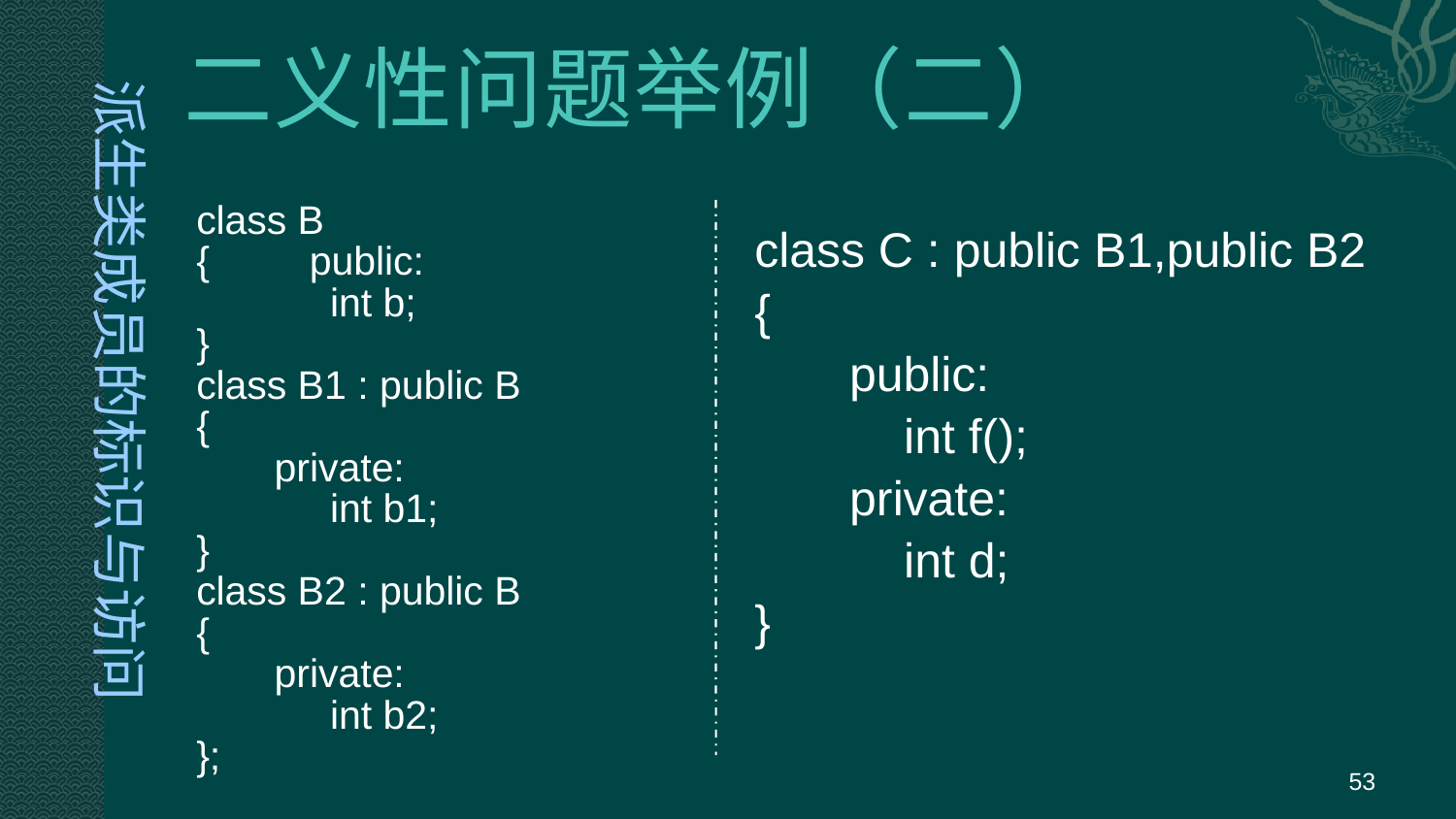

# 二义性问题举例（二）
派生类成员的标识与访问
class B
{         public:
            int b;
}
class B1 : public B
{
       private:
            int b1;
}
class B2 : public B
{
       private:
            int b2;
};

class C : public B1,public B2
{
       public:
           int f();
       private:
           int d;
}

53